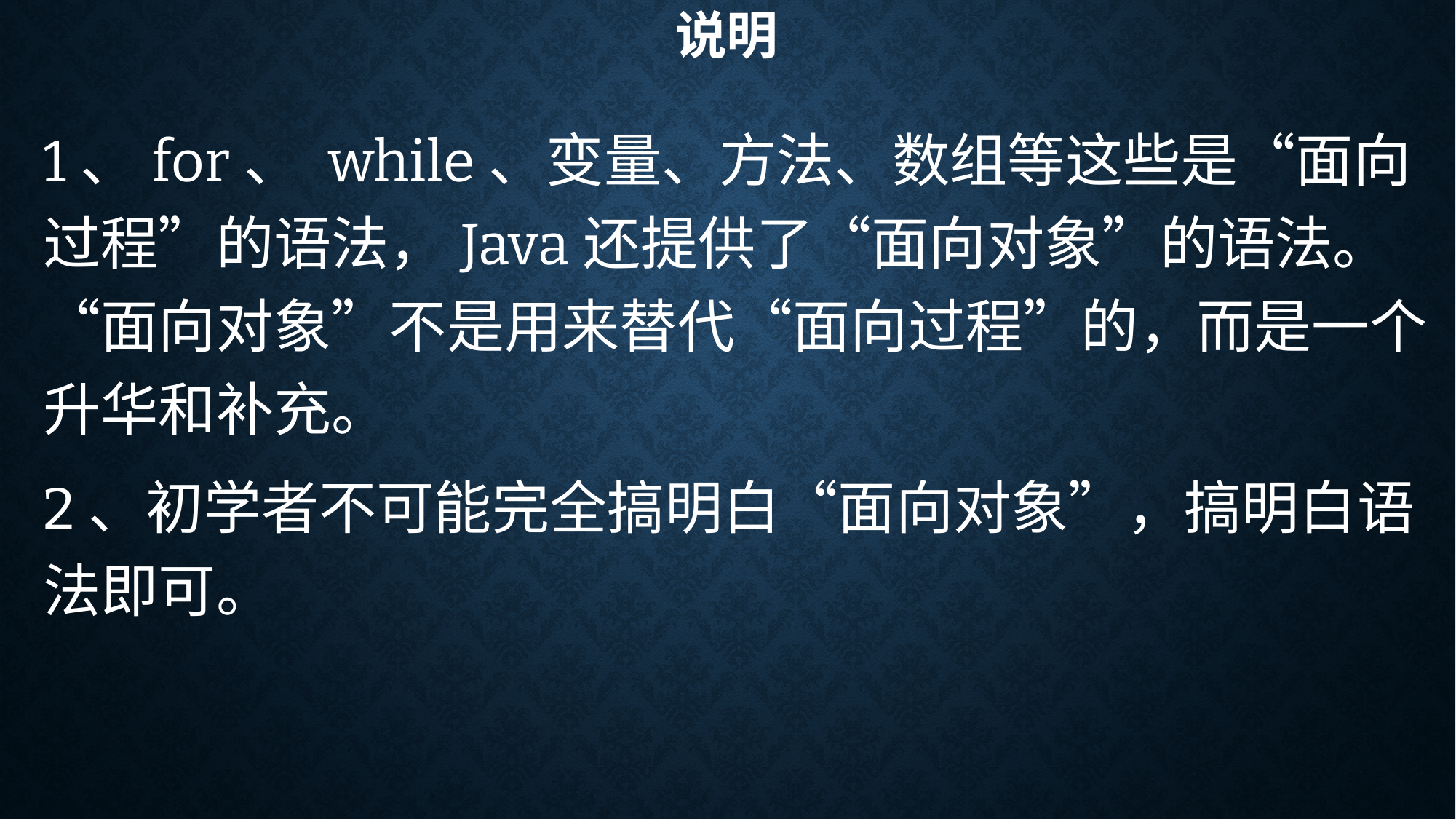

# 说明
1、for、 while、变量、方法、数组等这些是“面向过程”的语法，Java还提供了“面向对象”的语法。 “面向对象”不是用来替代“面向过程”的，而是一个升华和补充。
2、初学者不可能完全搞明白“面向对象”，搞明白语法即可。